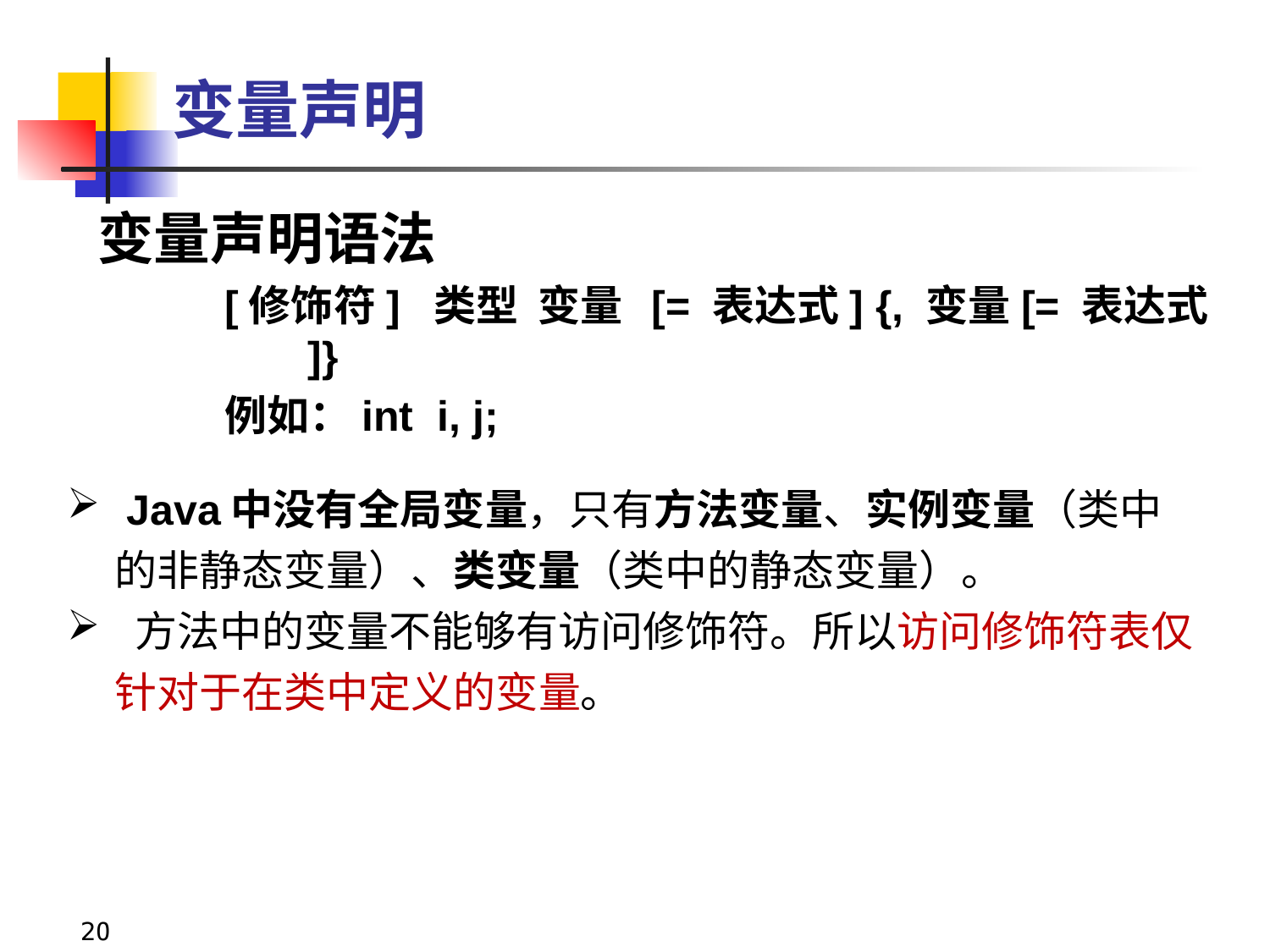

# 变量声明
变量声明语法
[修饰符]  类型  变量  [= 表达式] {, 变量[= 表达式 ]}
例如：int  i, j;
 Java中没有全局变量，只有方法变量、实例变量（类中的非静态变量）、类变量（类中的静态变量）。
 方法中的变量不能够有访问修饰符。所以访问修饰符表仅针对于在类中定义的变量。
20